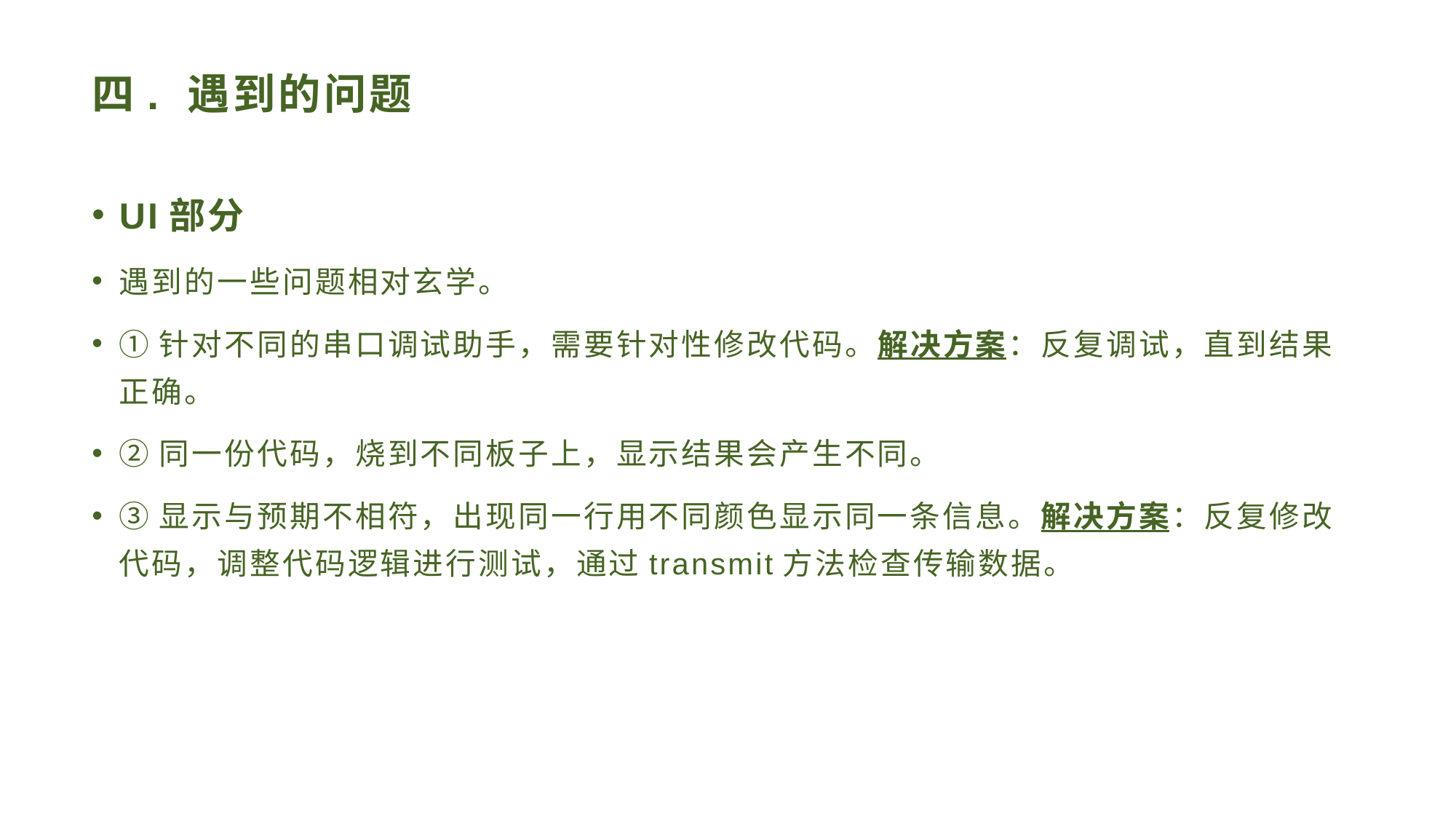

# 四. 遇到的问题
UI部分
遇到的一些问题相对玄学。
①针对不同的串口调试助手，需要针对性修改代码。解决方案：反复调试，直到结果正确。
②同一份代码，烧到不同板子上，显示结果会产生不同。
③显示与预期不相符，出现同一行用不同颜色显示同一条信息。解决方案：反复修改代码，调整代码逻辑进行测试，通过transmit方法检查传输数据。